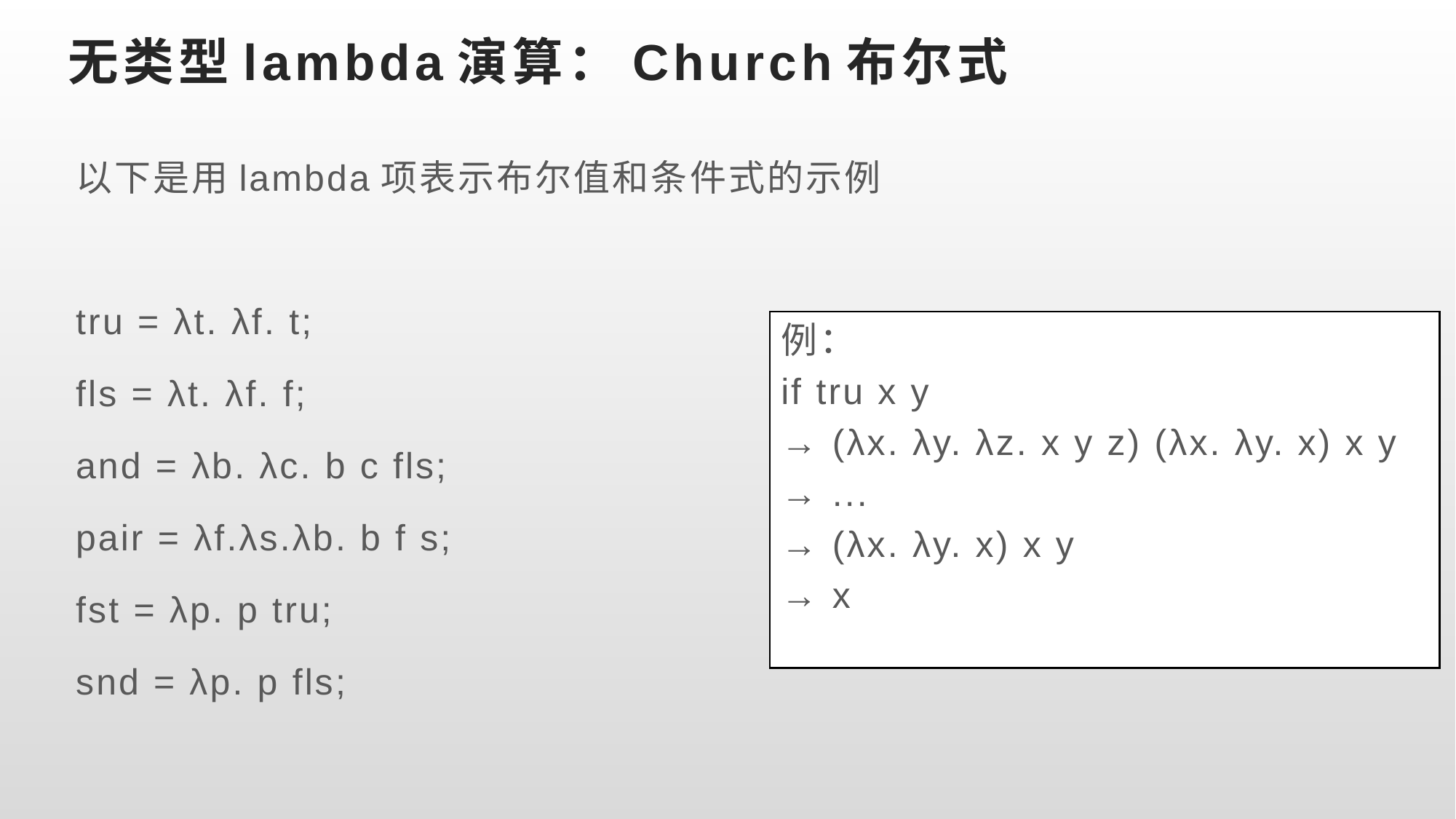

# 无类型lambda演算：Church布尔式
以下是用lambda项表示布尔值和条件式的示例

tru = λt. λf. t;
fls = λt. λf. f;
and = λb. λc. b c fls;
pair = λf.λs.λb. b f s;
fst = λp. p tru;
snd = λp. p fls;
例：
if tru x y
→ (λx. λy. λz. x y z) (λx. λy. x) x y
→ ...
→ (λx. λy. x) x y
→ x